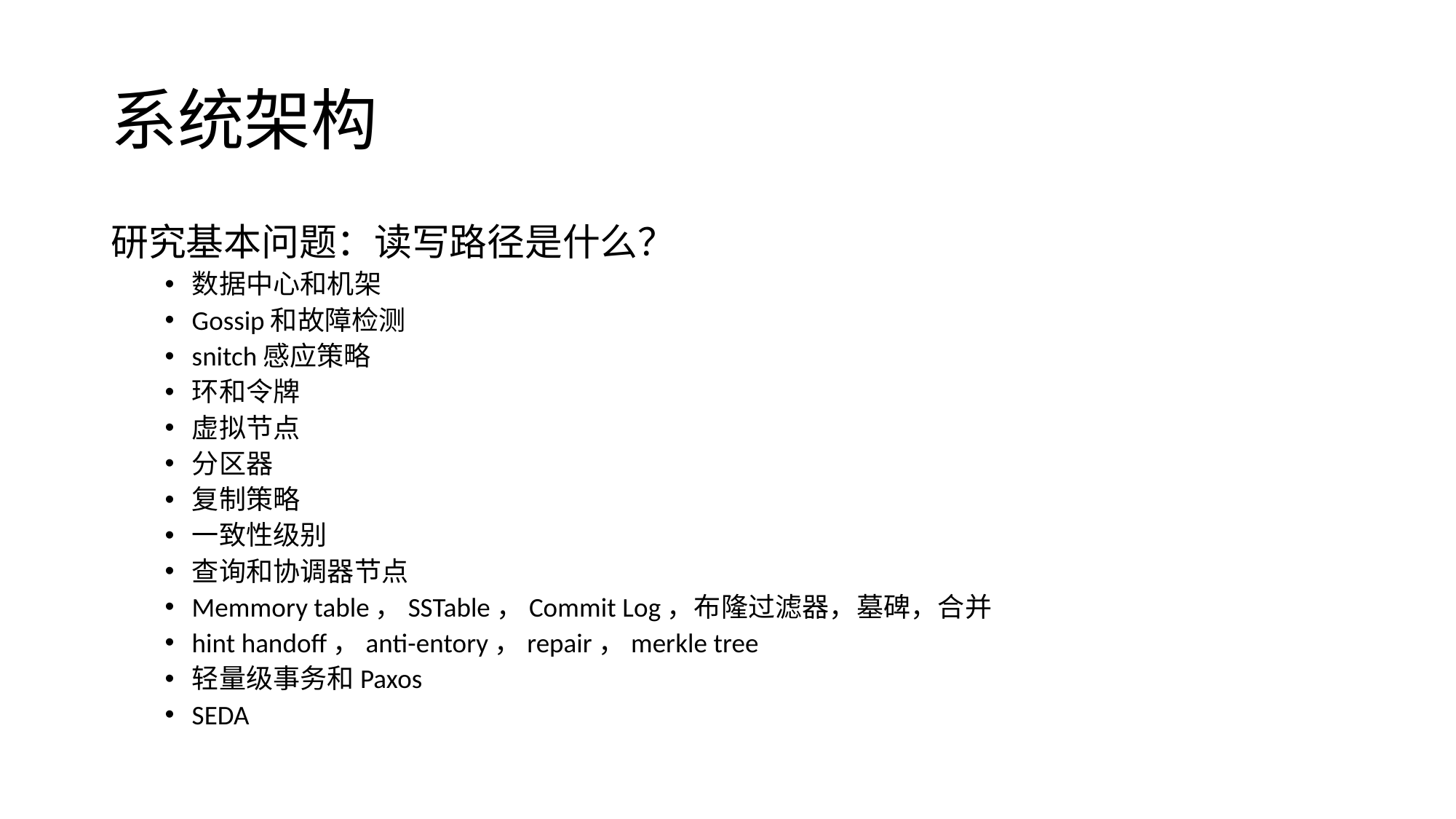

# 系统架构
研究基本问题：读写路径是什么？
数据中心和机架
Gossip和故障检测
snitch感应策略
环和令牌
虚拟节点
分区器
复制策略
一致性级别
查询和协调器节点
Memmory table，SSTable，Commit Log，布隆过滤器，墓碑，合并
hint handoff，anti-entory，repair，merkle tree
轻量级事务和Paxos
SEDA